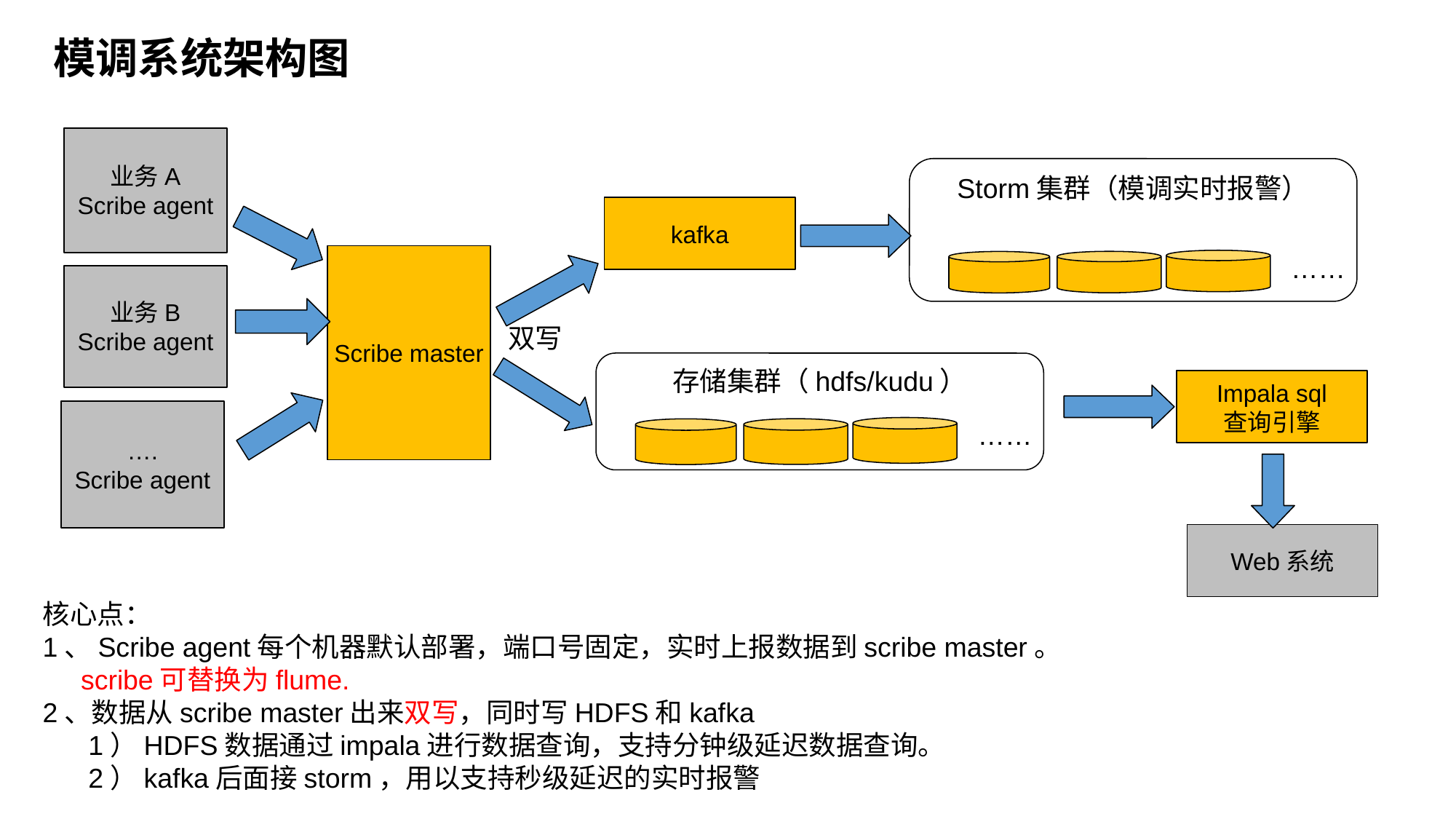

模调系统架构图

业务A
Scribe agent
Storm集群（模调实时报警）

……

kafka

Scribe master
业务B
Scribe agent

双写
存储集群（hdfs/kudu）

……

Impala sql
查询引擎

….
Scribe agent

Web系统
核心点：
1、Scribe agent每个机器默认部署，端口号固定，实时上报数据到scribe master。
     scribe可替换为flume.
2、数据从scribe master出来双写，同时写HDFS和kafka
      1）HDFS数据通过impala进行数据查询，支持分钟级延迟数据查询。
      2）kafka后面接storm，用以支持秒级延迟的实时报警